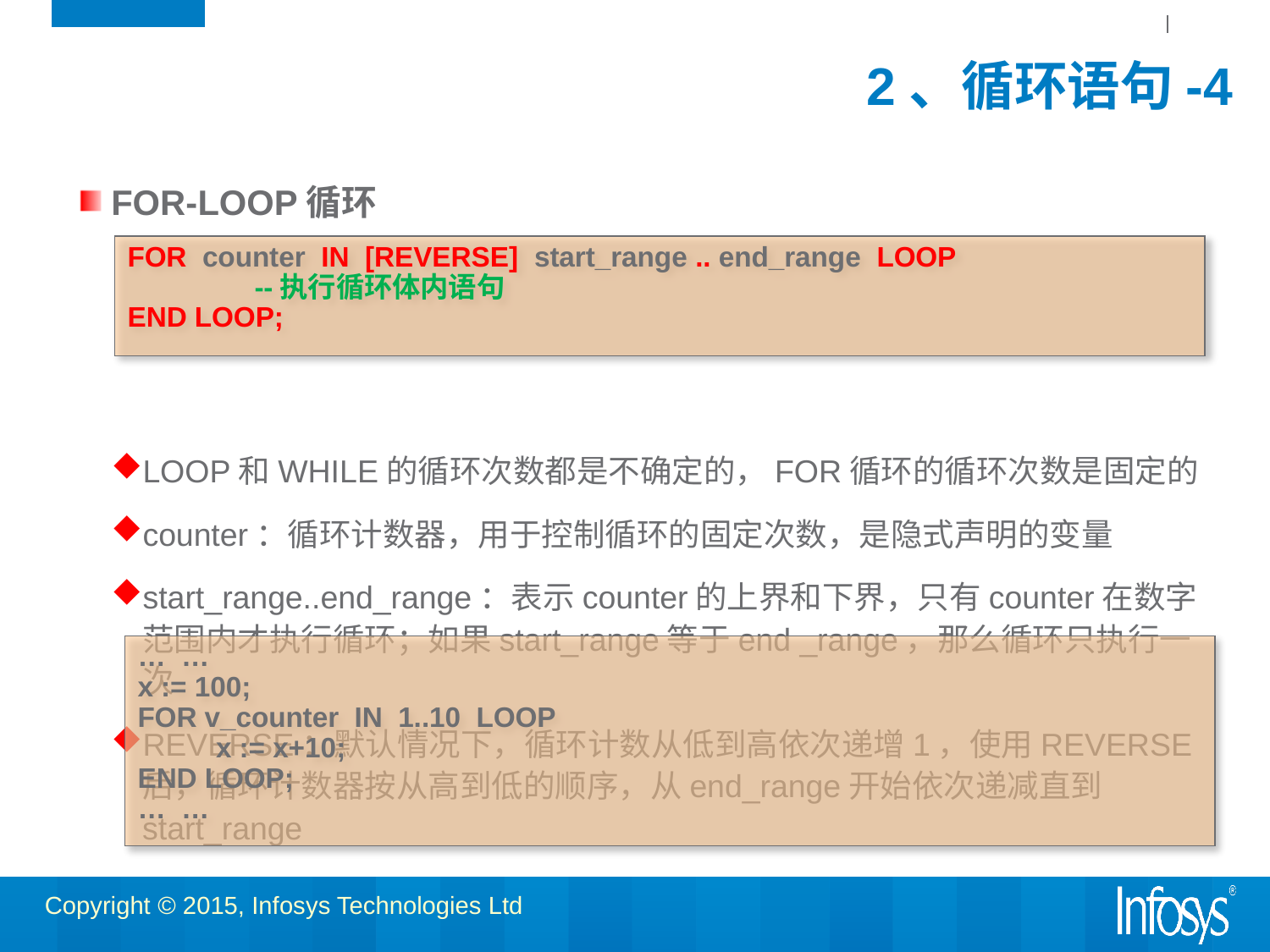

# 2、循环语句-4
FOR-LOOP循环

LOOP和WHILE的循环次数都是不确定的，FOR循环的循环次数是固定的
counter：循环计数器，用于控制循环的固定次数，是隐式声明的变量
start_range..end_range：表示counter的上界和下界，只有counter在数字范围内才执行循环；如果start_range等于end _range，那么循环只执行一次
REVERSE：默认情况下，循环计数从低到高依次递增1，使用REVERSE后，循环计数器按从高到低的顺序，从end_range开始依次递减直到start_range
FOR  counter  IN  [REVERSE]  start_range .. end_range  LOOP
	--执行循环体内语句
END LOOP;
…  …
x := 100;
FOR v_counter  IN  1..10  LOOP
          x := x+10;
END LOOP;
…  …